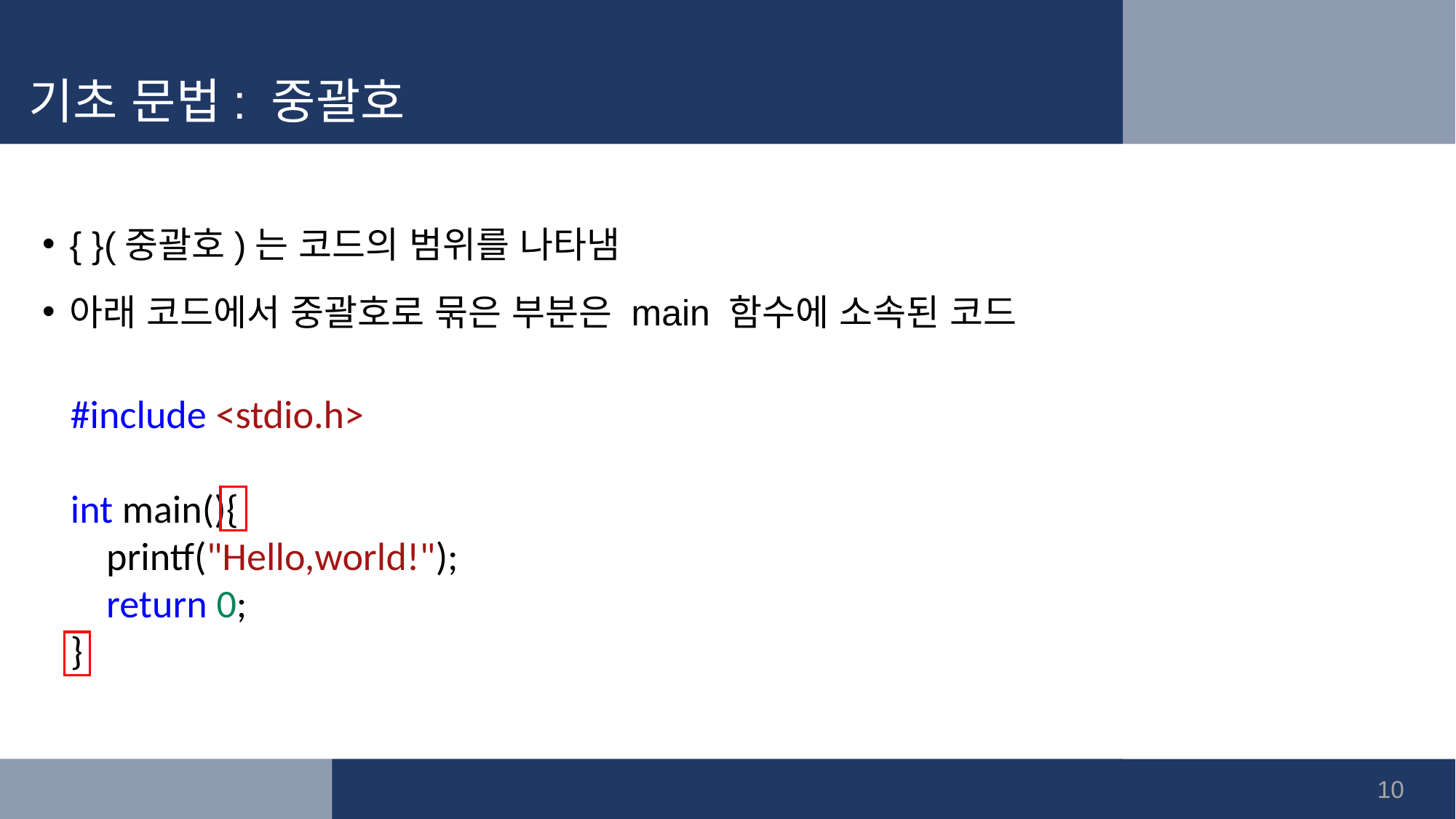

# 기초 문법: 중괄호
{ }(중괄호)는 코드의 범위를 나타냄
아래 코드에서 중괄호로 묶은 부분은 main 함수에 소속된 코드
#include <stdio.h>

int main(){
    printf("Hello,world!");
    return 0;
}

10